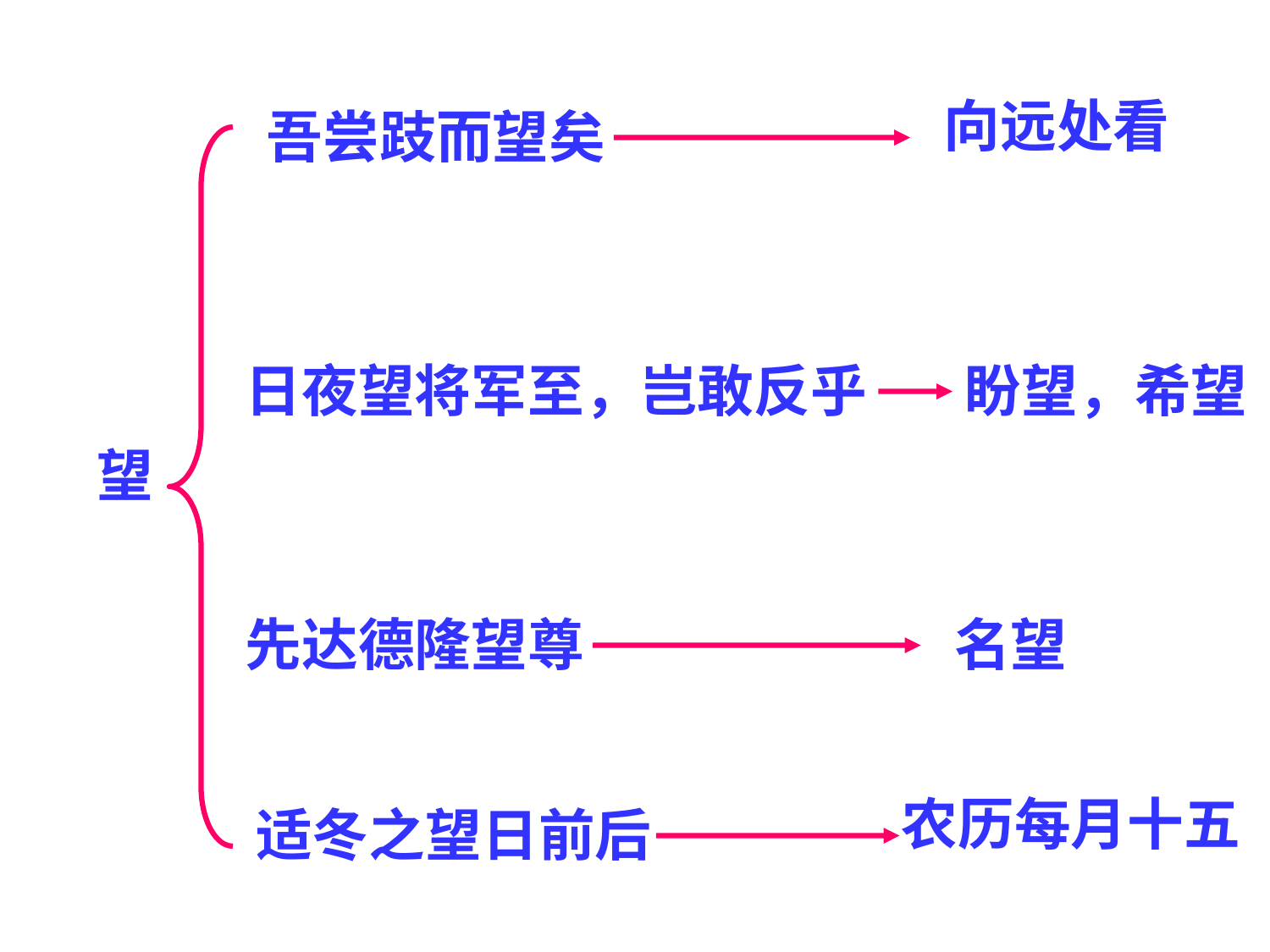

向远处看
吾尝跂而望矣
日夜望将军至，岂敢反乎
先达德隆望尊
适冬之望日前后

盼望，希望

望
名望

农历每月十五